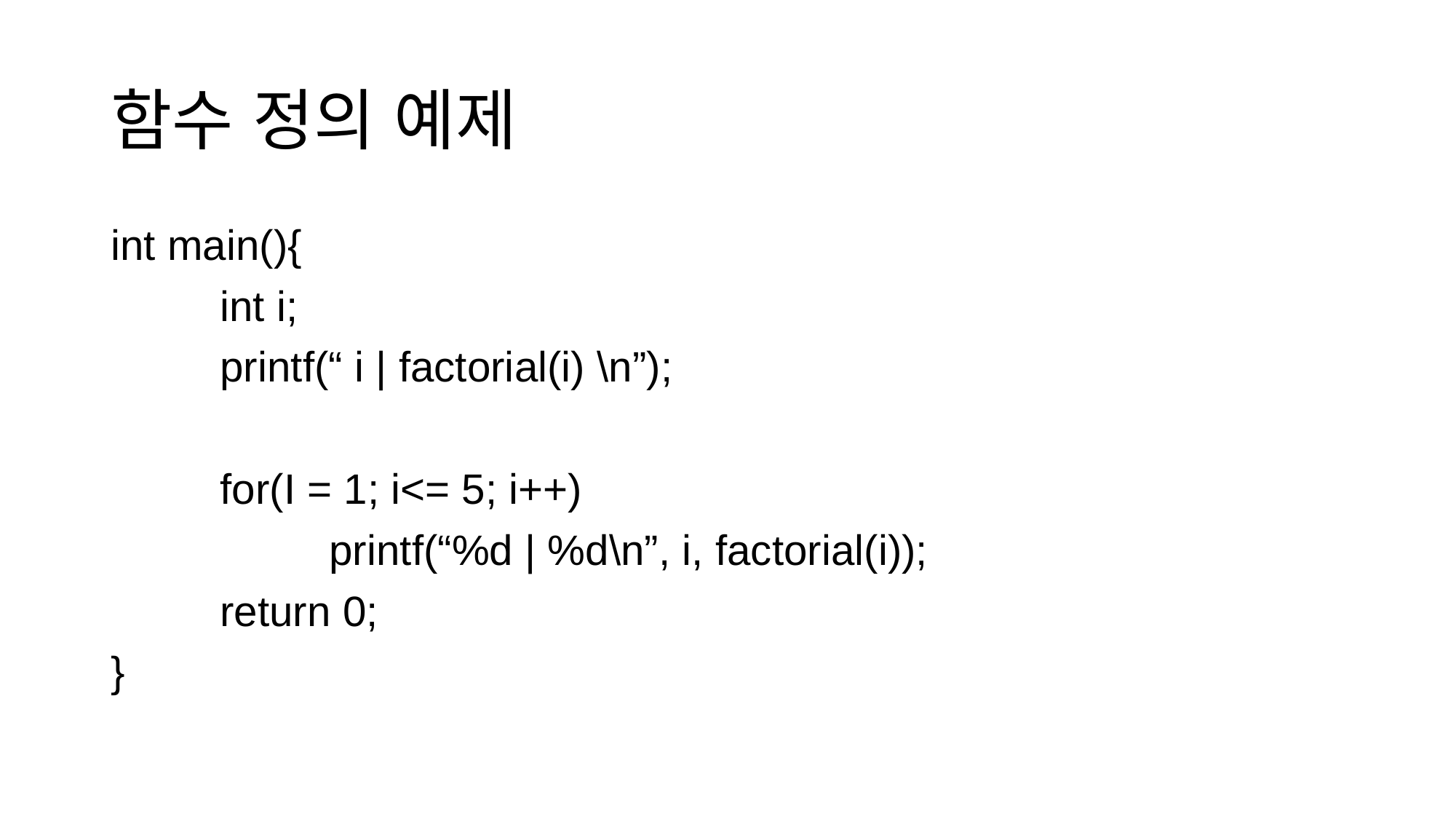

# 함수 정의 예제
int main(){
	int i;
	printf(“ i | factorial(i) \n”);

	for(I = 1; i<= 5; i++)
		printf(“%d | %d\n”, i, factorial(i));
	return 0;
}